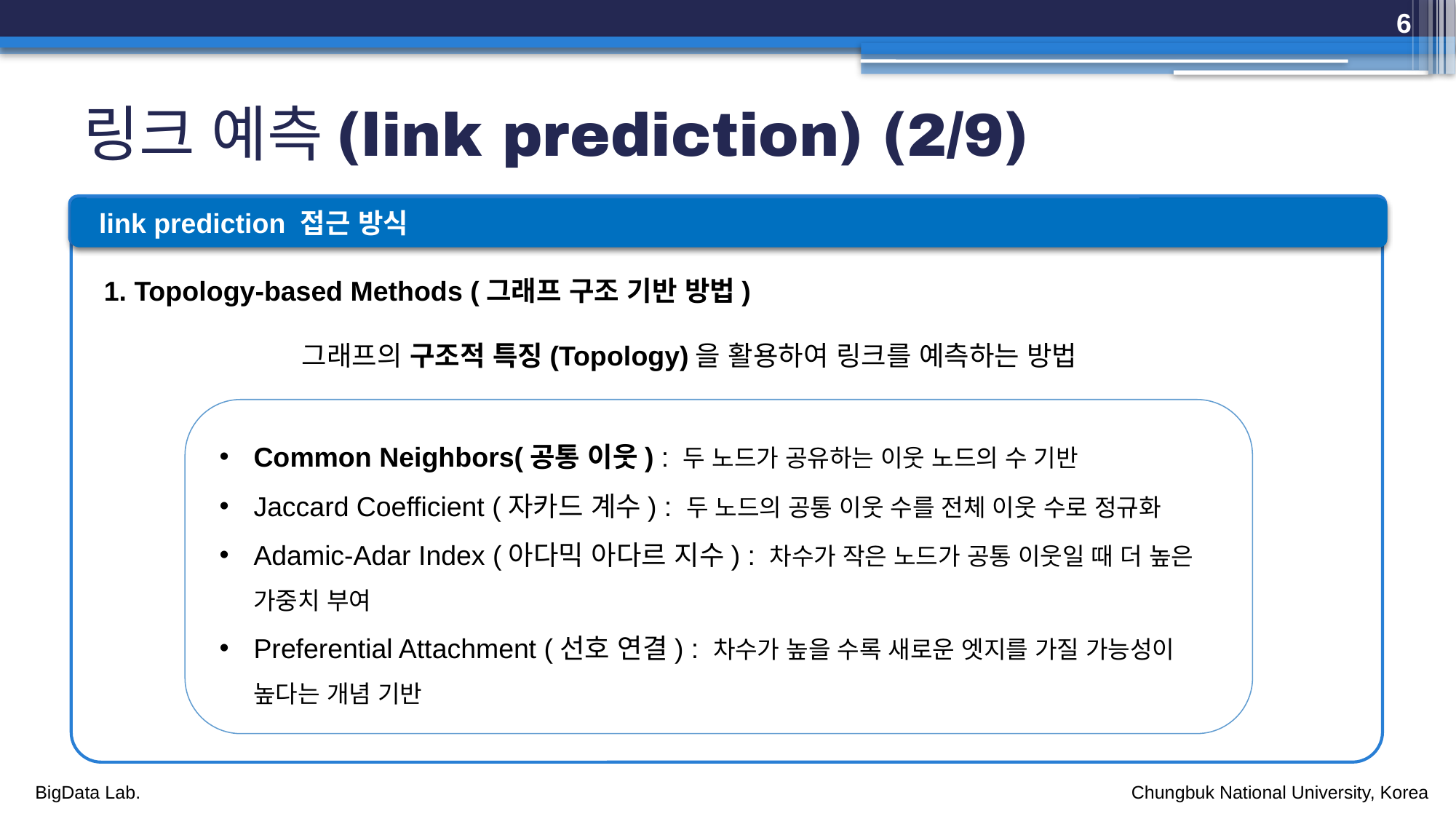

6
# 링크 예측(link prediction) (2/9)

link prediction

link prediction 접근 방식
1. Topology-based Methods (그래프 구조 기반 방법)
그래프의 구조적 특징(Topology)을 활용하여 링크를 예측하는 방법

Common Neighbors(공통 이웃) : 두 노드가 공유하는 이웃 노드의 수 기반
Jaccard Coefficient (자카드 계수) : 두 노드의 공통 이웃 수를 전체 이웃 수로 정규화
Adamic-Adar Index (아다믹 아다르 지수) : 차수가 작은 노드가 공통 이웃일 때 더 높은 가중치 부여
Preferential Attachment (선호 연결) : 차수가 높을 수록 새로운 엣지를 가질 가능성이 높다는 개념 기반